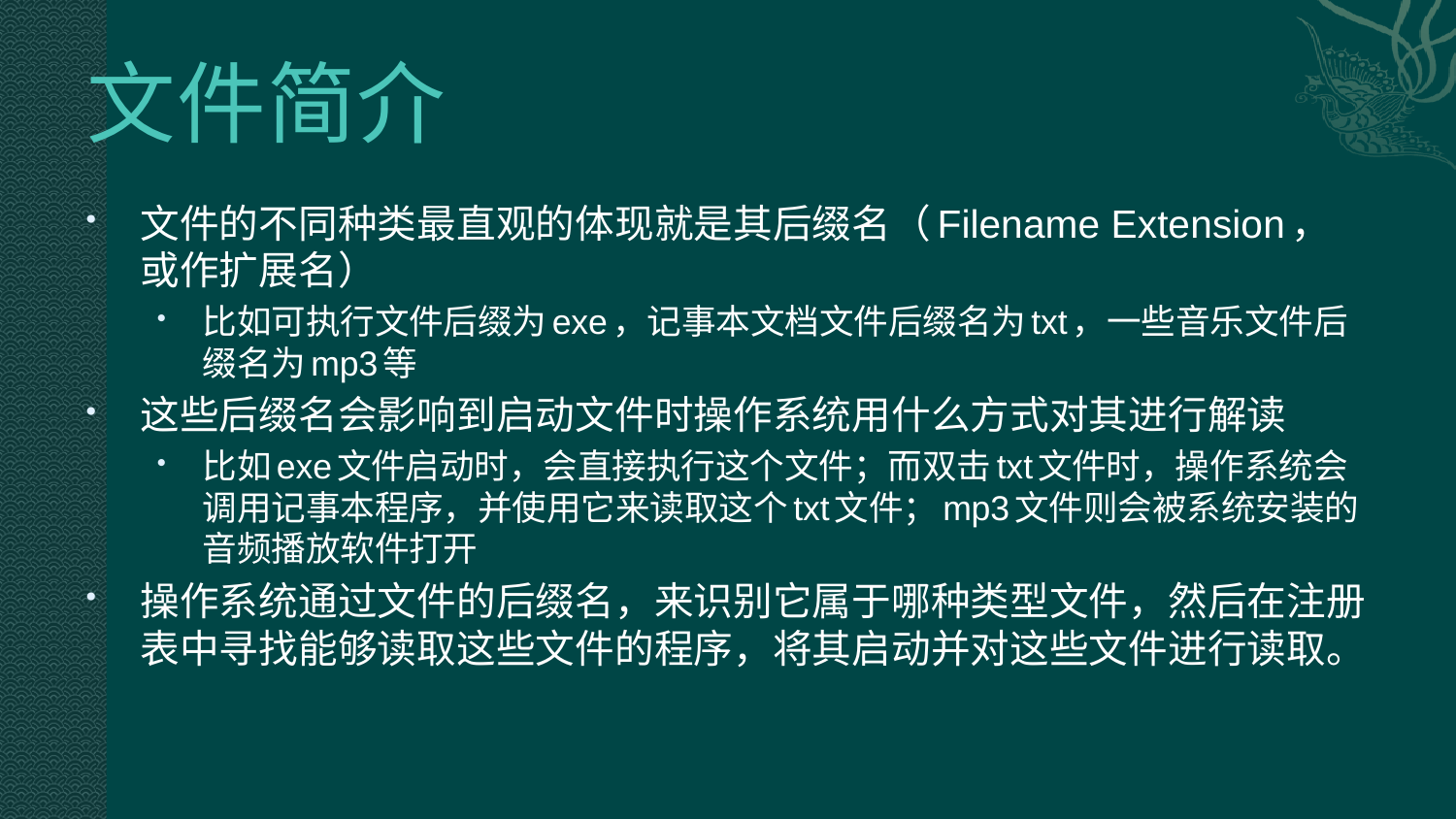

# 文件简介
文件的不同种类最直观的体现就是其后缀名（Filename Extension，或作扩展名）
比如可执行文件后缀为exe，记事本文档文件后缀名为txt，一些音乐文件后缀名为mp3等
这些后缀名会影响到启动文件时操作系统用什么方式对其进行解读
比如exe文件启动时，会直接执行这个文件；而双击txt文件时，操作系统会调用记事本程序，并使用它来读取这个txt文件；mp3文件则会被系统安装的音频播放软件打开
操作系统通过文件的后缀名，来识别它属于哪种类型文件，然后在注册表中寻找能够读取这些文件的程序，将其启动并对这些文件进行读取。